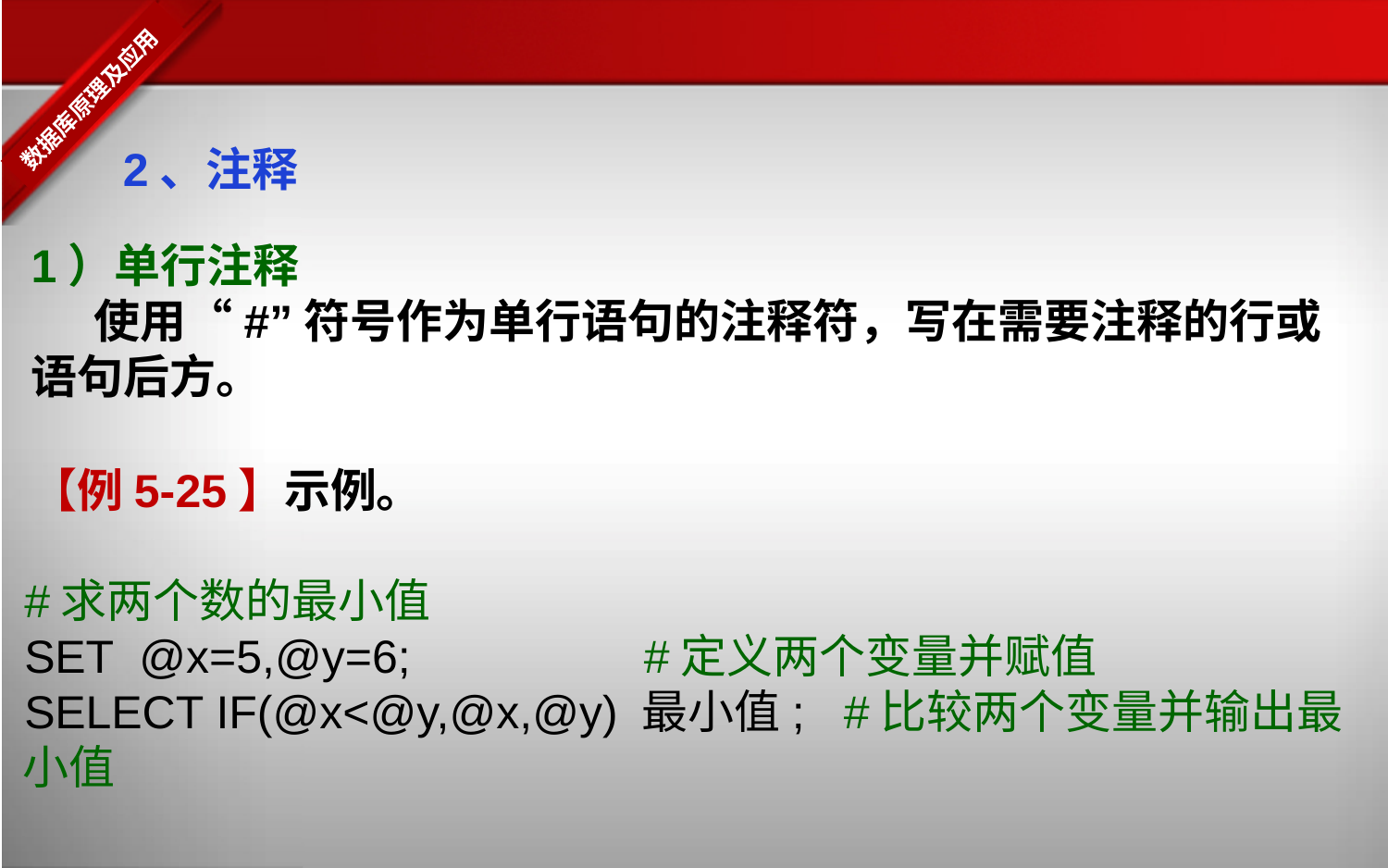

2、注释
1）单行注释
     使用“#”符号作为单行语句的注释符，写在需要注释的行或语句后方。
【例5-25】示例。
#求两个数的最小值
SET  @x=5,@y=6;                  #定义两个变量并赋值
SELECT IF(@x<@y,@x,@y) 最小值;   #比较两个变量并输出最小值